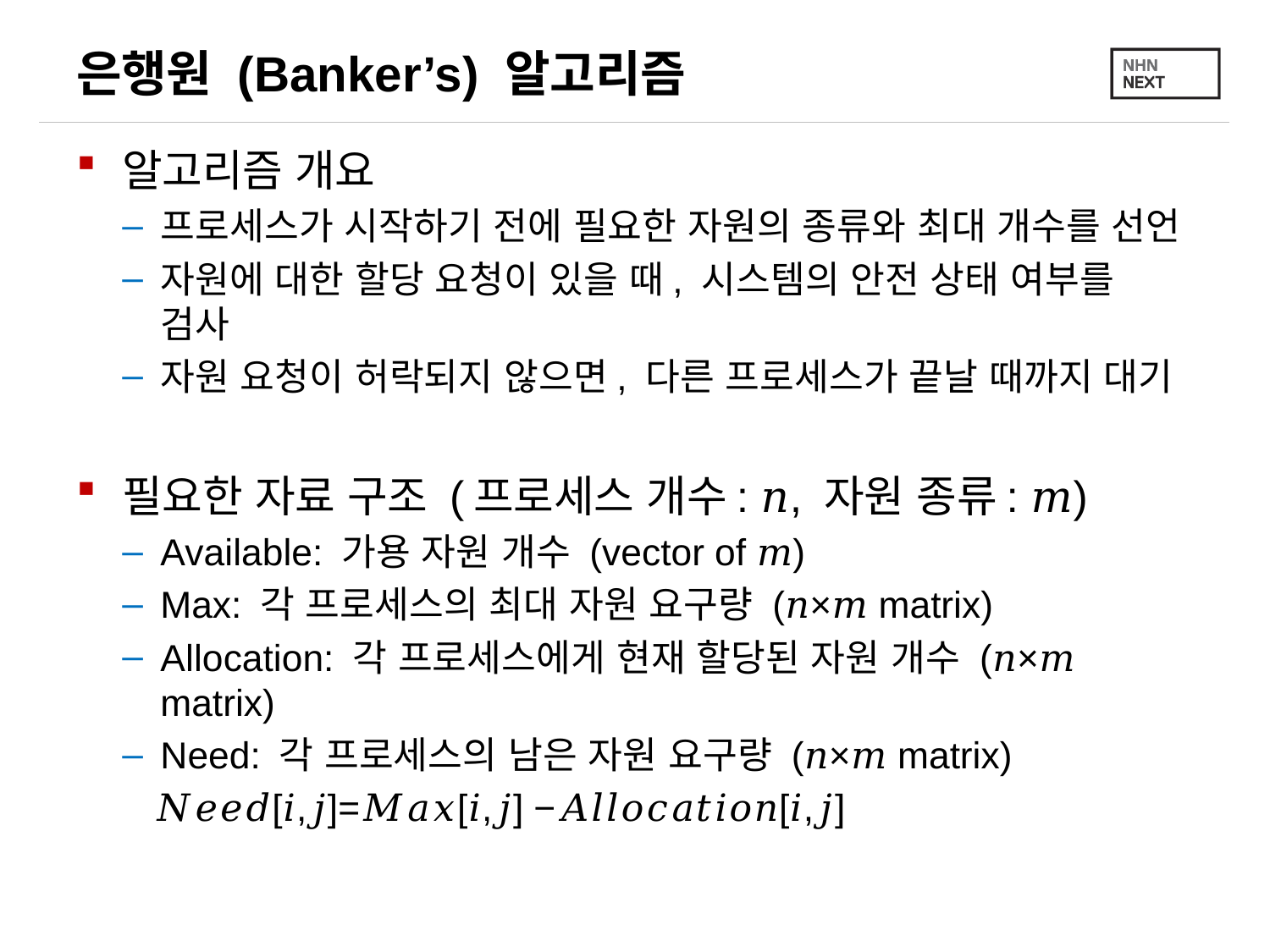

# 은행원 (Banker’s) 알고리즘
알고리즘 개요
프로세스가 시작하기 전에 필요한 자원의 종류와 최대 개수를 선언
자원에 대한 할당 요청이 있을 때, 시스템의 안전 상태 여부를 검사
자원 요청이 허락되지 않으면, 다른 프로세스가 끝날 때까지 대기

필요한 자료 구조 (프로세스 개수: 𝑛, 자원 종류: 𝑚)
Available: 가용 자원 개수 (vector of 𝑚)
Max: 각 프로세스의 최대 자원 요구량 (𝑛×𝑚 matrix)
Allocation: 각 프로세스에게 현재 할당된 자원 개수 (𝑛×𝑚 matrix)
Need: 각 프로세스의 남은 자원 요구량 (𝑛×𝑚 matrix)
   𝑁𝑒𝑒𝑑[𝑖,𝑗]=𝑀𝑎𝑥[𝑖,𝑗] −𝐴𝑙𝑙𝑜𝑐𝑎𝑡𝑖𝑜𝑛[𝑖,𝑗]